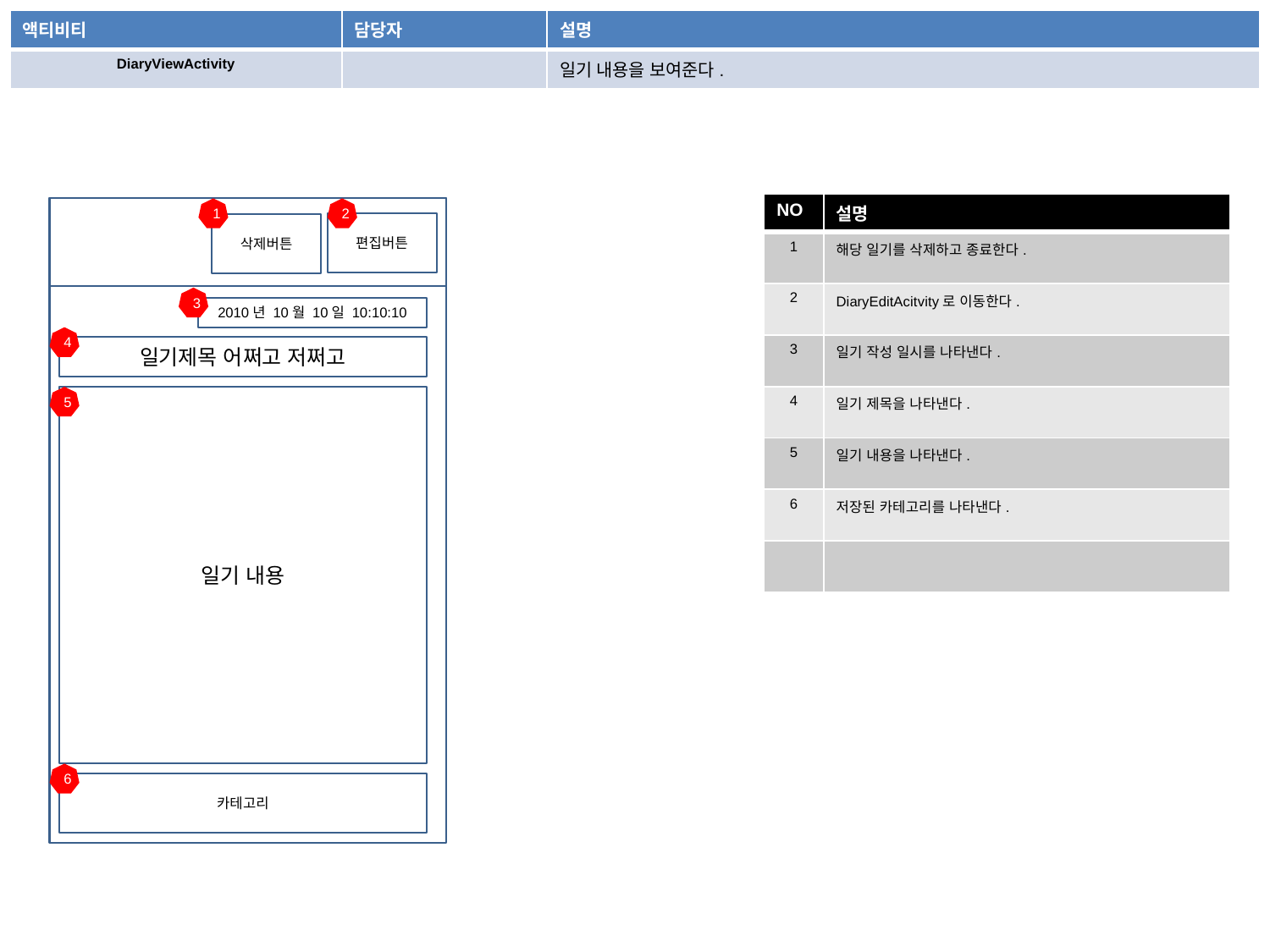

| 액티비티 | 담당자 | 설명 |
| --- | --- | --- |
| DiaryViewActivity |  | 일기 내용을 보여준다. |
| NO | 설명 |
| --- | --- |
| 1 | 해당 일기를 삭제하고 종료한다. |
| 2 | DiaryEditAcitvity로 이동한다. |
| 3 | 일기 작성 일시를 나타낸다. |
| 4 | 일기 제목을 나타낸다. |
| 5 | 일기 내용을 나타낸다. |
| 6 | 저장된 카테고리를 나타낸다. |
|  |  |

1
2
편집버튼
삭제버튼
3
2010년 10월 10일 10:10:10
4
일기제목 어쩌고 저쩌고
5
일기 내용
6
카테고리